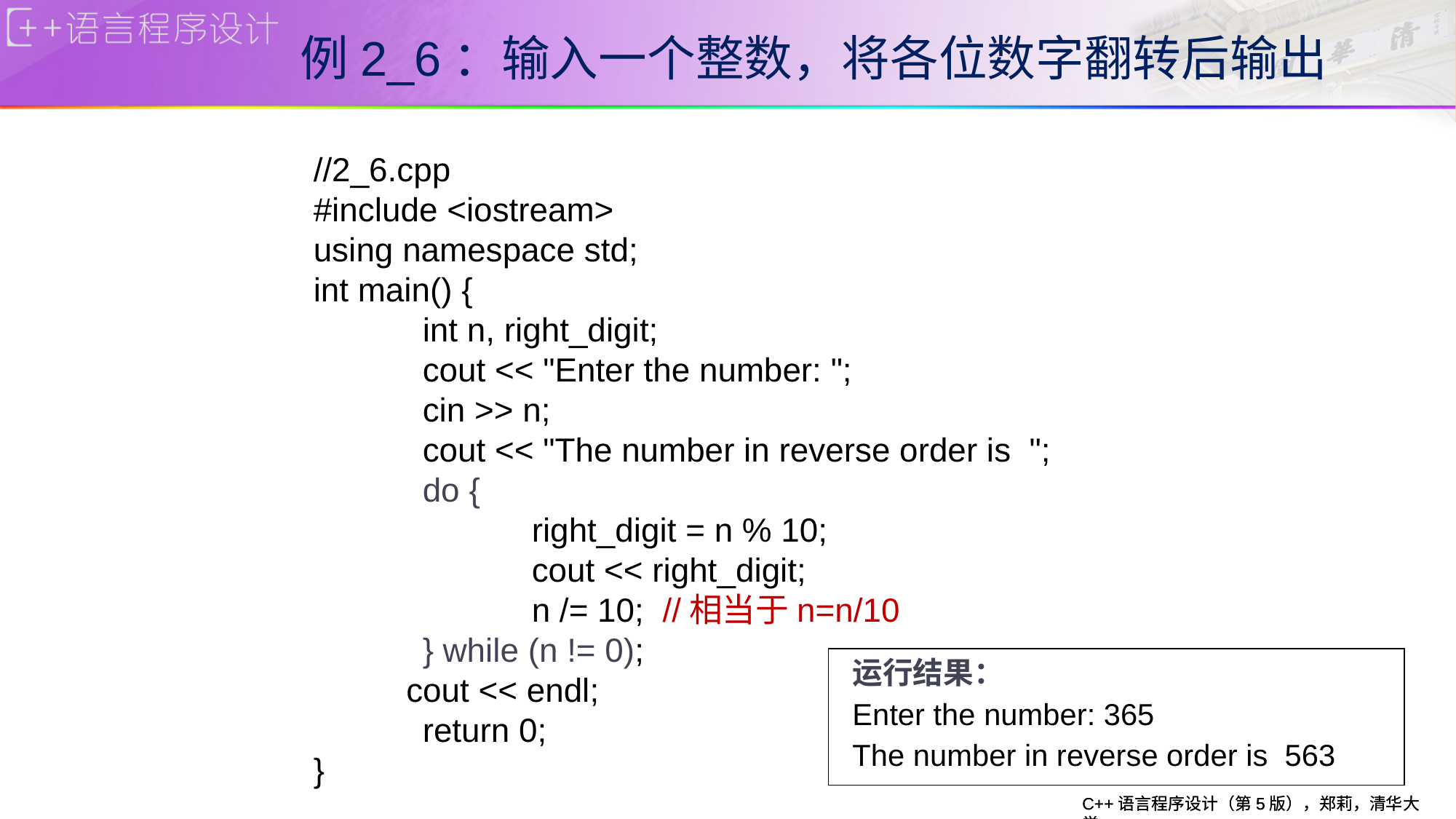

# 例2_6：输入一个整数，将各位数字翻转后输出
//2_6.cpp
#include <iostream>
using namespace std;
int main() {
	int n, right_digit;
	cout << "Enter the number: ";
	cin >> n;
	cout << "The number in reverse order is  ";
	do {
		right_digit = n % 10;
		cout << right_digit;
		n /= 10;  //相当于n=n/10
	} while (n != 0);
          cout << endl;
	return 0;
}
运行结果：
Enter the number: 365
The number in reverse order is  563